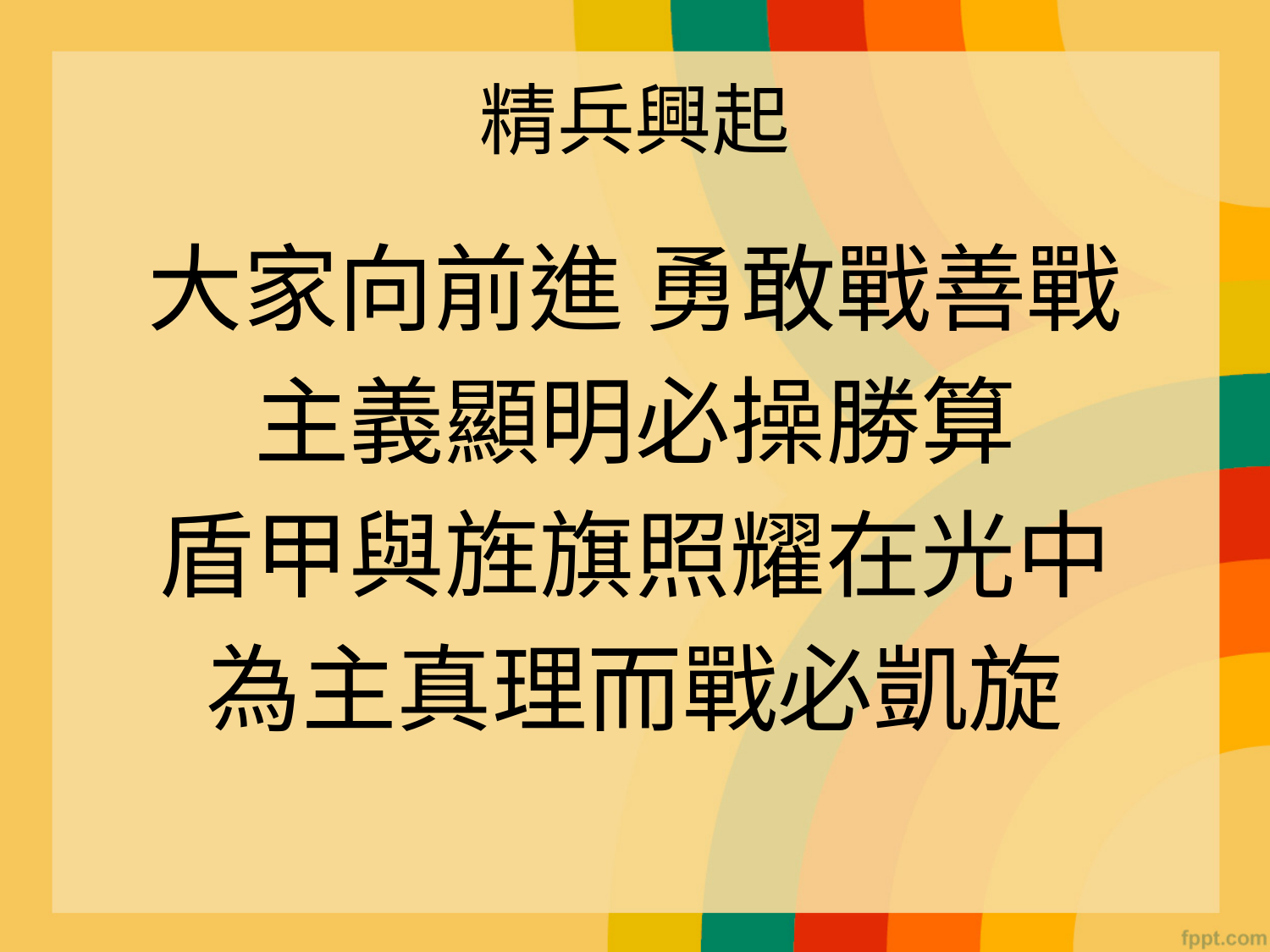

# 精兵興起
大家向前進 勇敢戰善戰
主義顯明必操勝算
盾甲與旌旗照耀在光中
為主真理而戰必凱旋